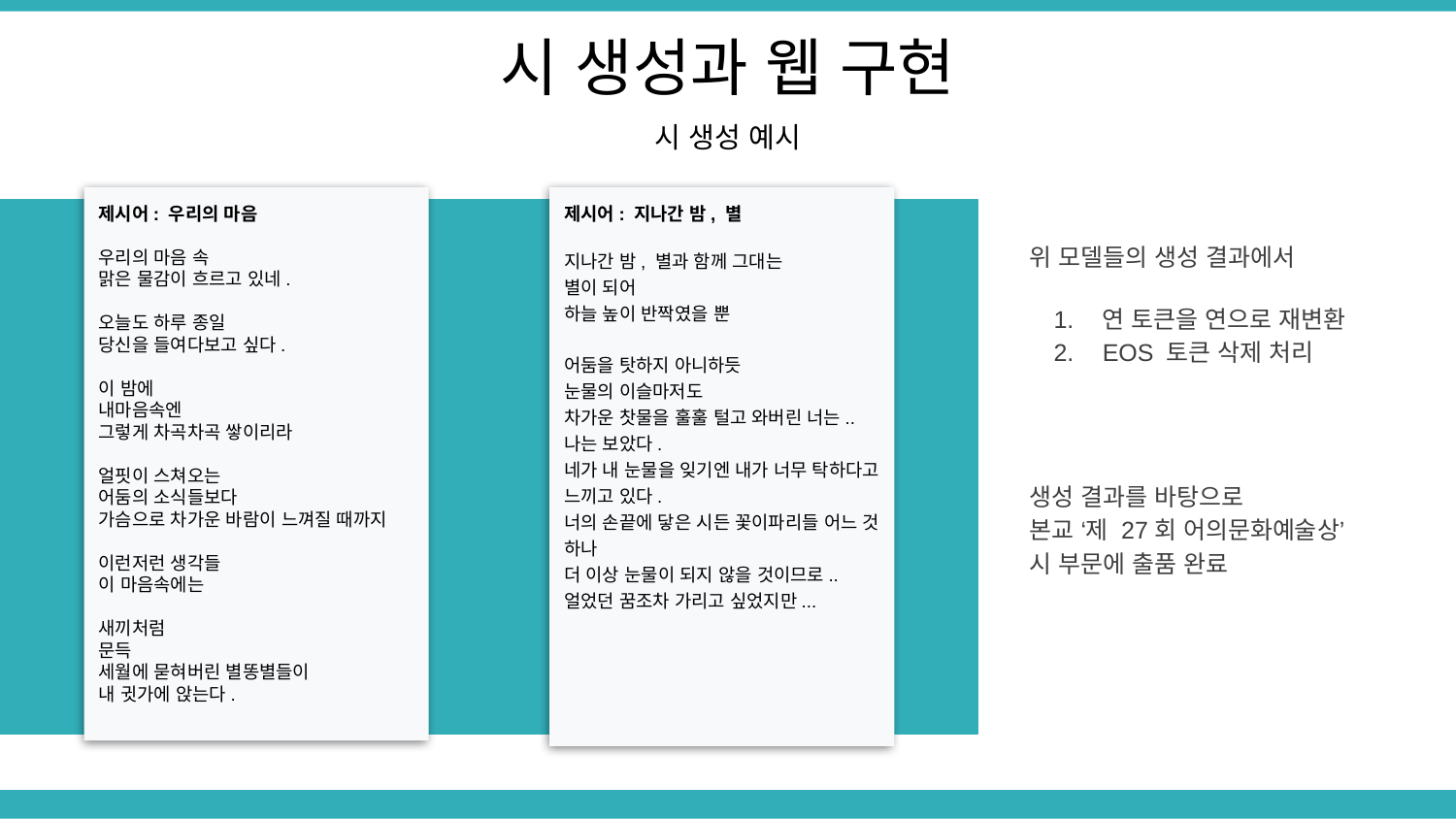

시 생성과 웹 구현
시 생성 예시
제시어: 우리의 마음

우리의 마음 속
맑은 물감이 흐르고 있네.

오늘도 하루 종일
당신을 들여다보고 싶다.

이 밤에
내마음속엔
그렇게 차곡차곡 쌓이리라

얼핏이 스쳐오는
어둠의 소식들보다
가슴으로 차가운 바람이 느껴질 때까지

이런저런 생각들
이 마음속에는

새끼처럼
문득
세월에 묻혀버린 별똥별들이
내 귓가에 앉는다.

제시어: 지나간 밤, 별

지나간 밤, 별과 함께 그대는
별이 되어
하늘 높이 반짝였을 뿐

어둠을 탓하지 아니하듯
눈물의 이슬마저도
차가운 찻물을 훌훌 털고 와버린 너는..
나는 보았다.
네가 내 눈물을 잊기엔 내가 너무 탁하다고 느끼고 있다.
너의 손끝에 닿은 시든 꽃이파리들 어느 것 하나
더 이상 눈물이 되지 않을 것이므로..
얼었던 꿈조차 가리고 싶었지만...

위 모델들의 생성 결과에서

연 토큰을 연으로 재변환
EOS 토큰 삭제 처리
생성 결과를 바탕으로
본교 ‘제 27회 어의문화예술상’
시 부문에 출품 완료